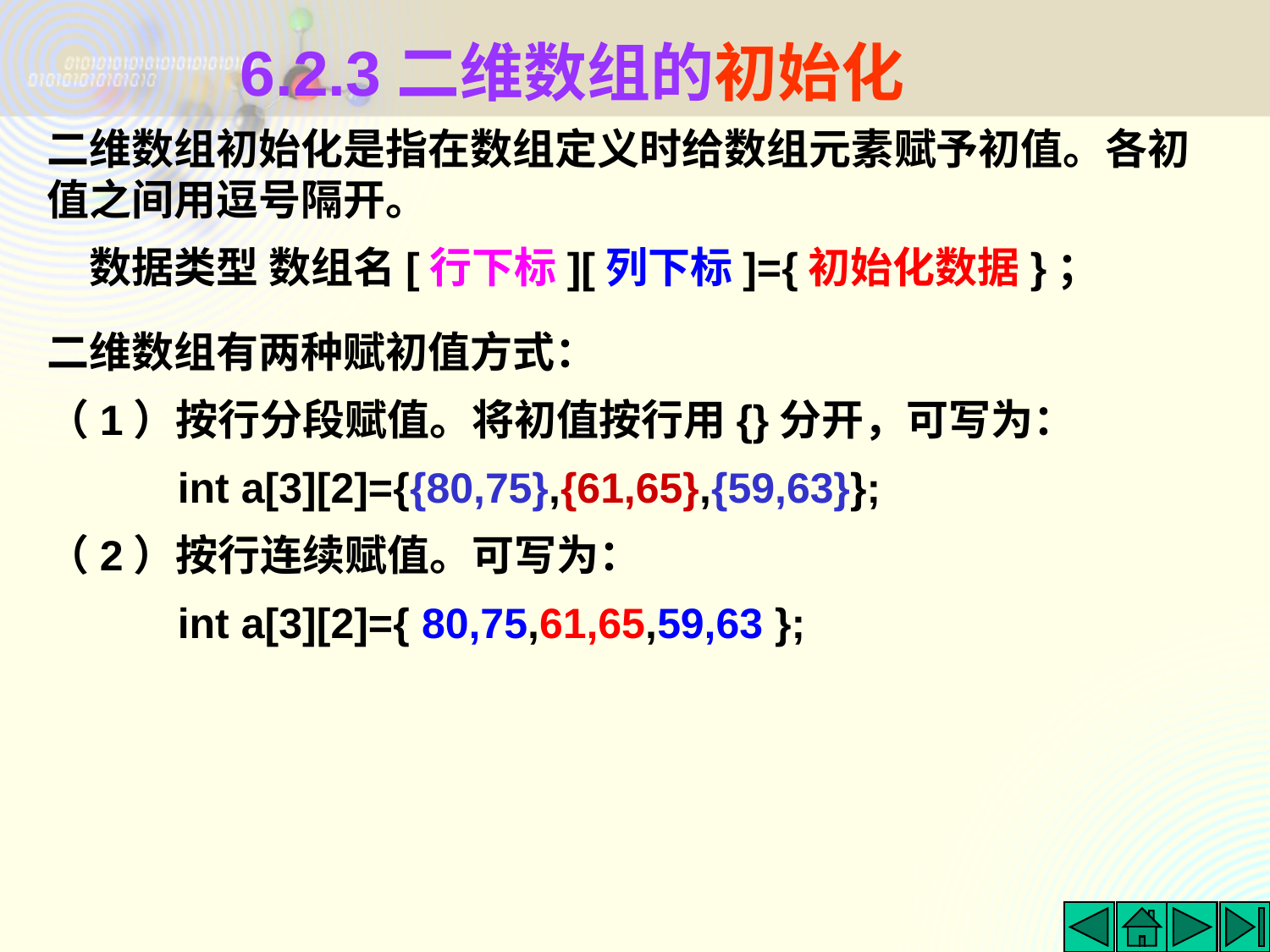

6.2.3二维数组的初始化
二维数组初始化是指在数组定义时给数组元素赋予初值。各初值之间用逗号隔开。
　数据类型 数组名[行下标][列下标]={初始化数据}；
二维数组有两种赋初值方式：
（1）按行分段赋值。将初值按行用{}分开，可写为：
           int a[3][2]={{80,75},{61,65},{59,63}};
（2）按行连续赋值。可写为：
           int a[3][2]={ 80,75,61,65,59,63 };